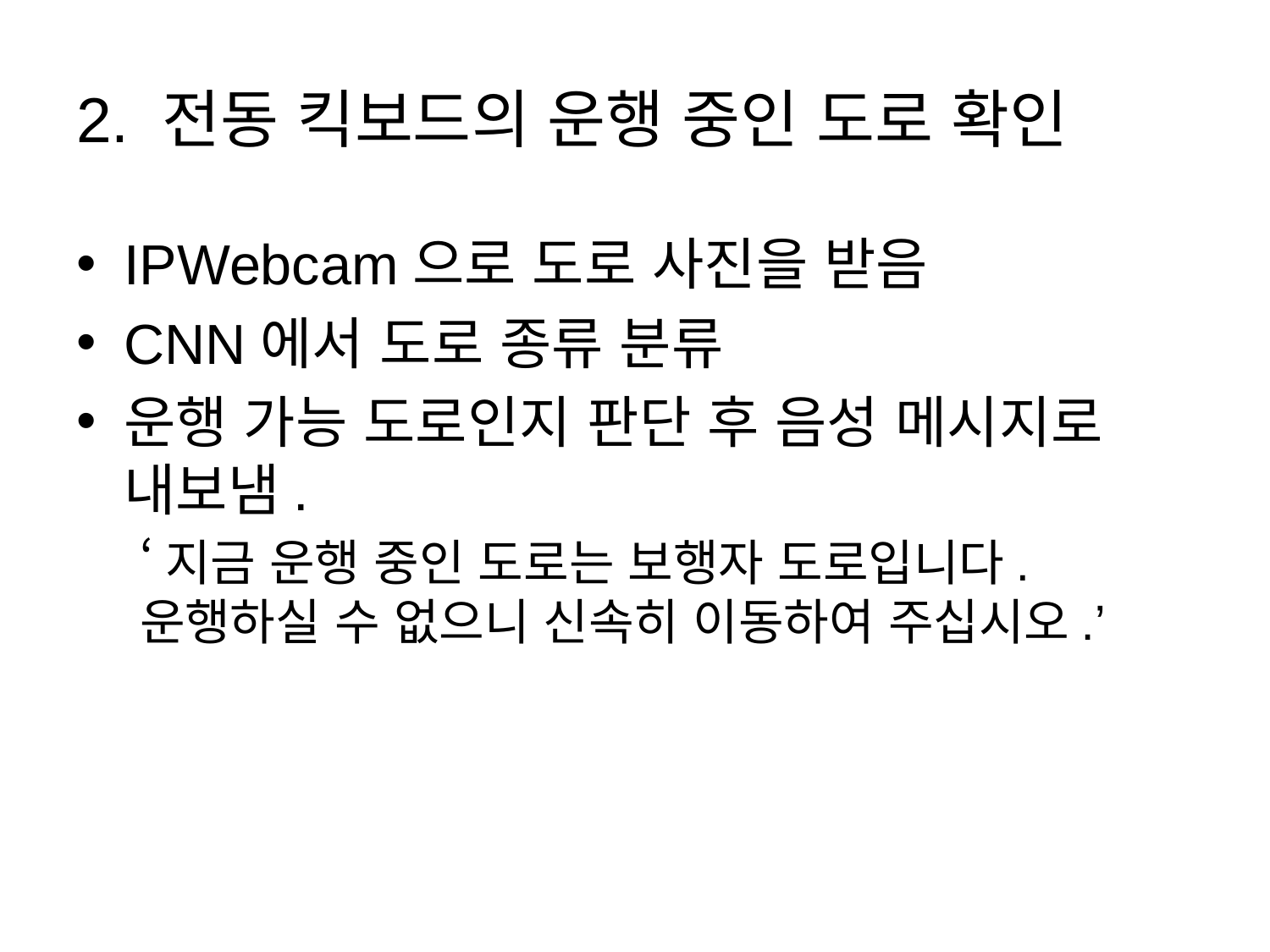

# 2. 전동 킥보드의 운행 중인 도로 확인
IPWebcam으로 도로 사진을 받음
CNN에서 도로 종류 분류
운행 가능 도로인지 판단 후 음성 메시지로 내보냄.
‘지금 운행 중인 도로는 보행자 도로입니다. 운행하실 수 없으니 신속히 이동하여 주십시오.’